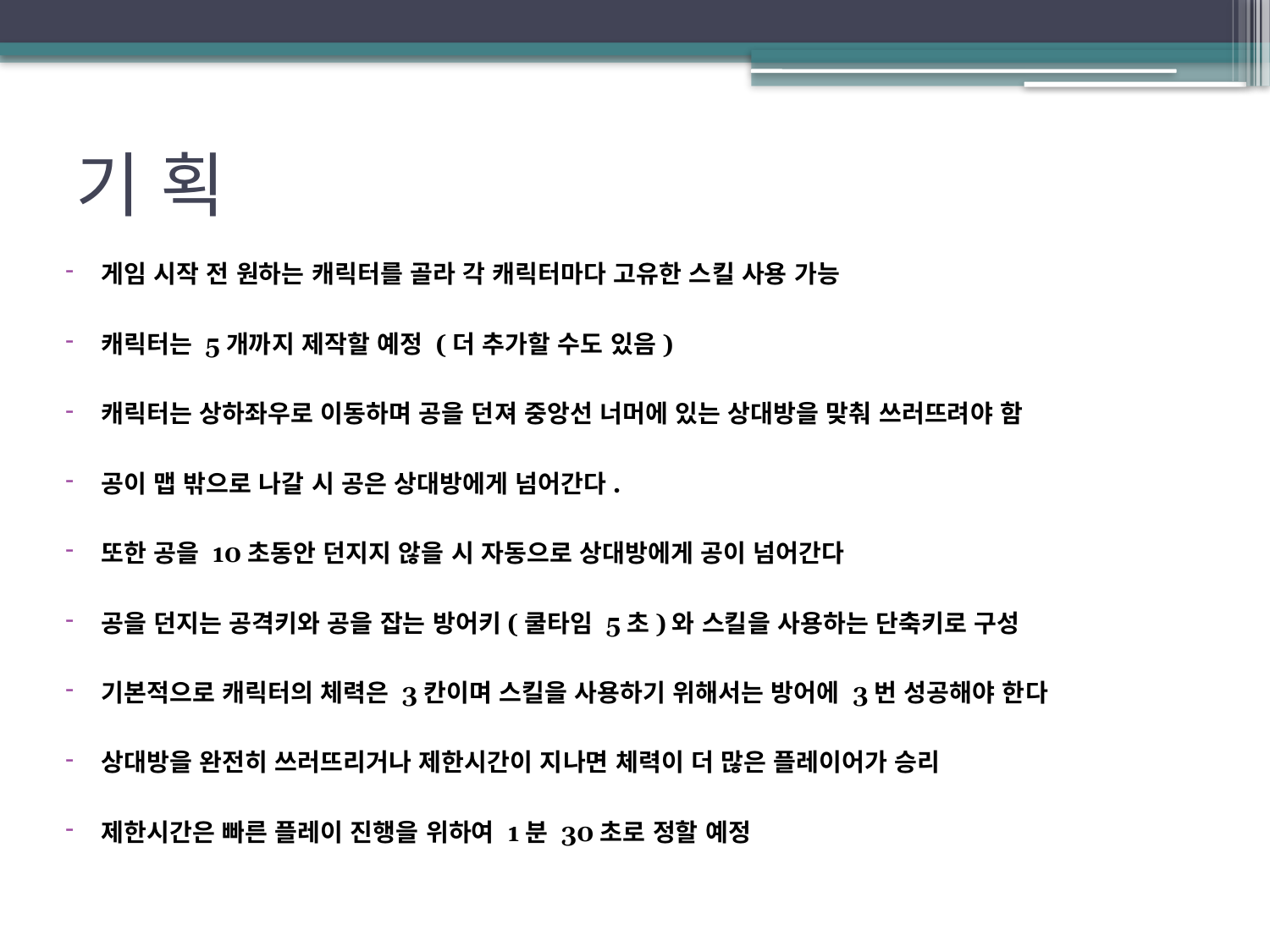

# 기 획
게임 시작 전 원하는 캐릭터를 골라 각 캐릭터마다 고유한 스킬 사용 가능

캐릭터는 5개까지 제작할 예정 (더 추가할 수도 있음)

캐릭터는 상하좌우로 이동하며 공을 던져 중앙선 너머에 있는 상대방을 맞춰 쓰러뜨려야 함

공이 맵 밖으로 나갈 시 공은 상대방에게 넘어간다.

또한 공을 10초동안 던지지 않을 시 자동으로 상대방에게 공이 넘어간다

공을 던지는 공격키와 공을 잡는 방어키(쿨타임 5초)와 스킬을 사용하는 단축키로 구성

기본적으로 캐릭터의 체력은 3칸이며 스킬을 사용하기 위해서는 방어에 3번 성공해야 한다

상대방을 완전히 쓰러뜨리거나 제한시간이 지나면 체력이 더 많은 플레이어가 승리

제한시간은 빠른 플레이 진행을 위하여 1분 30초로 정할 예정